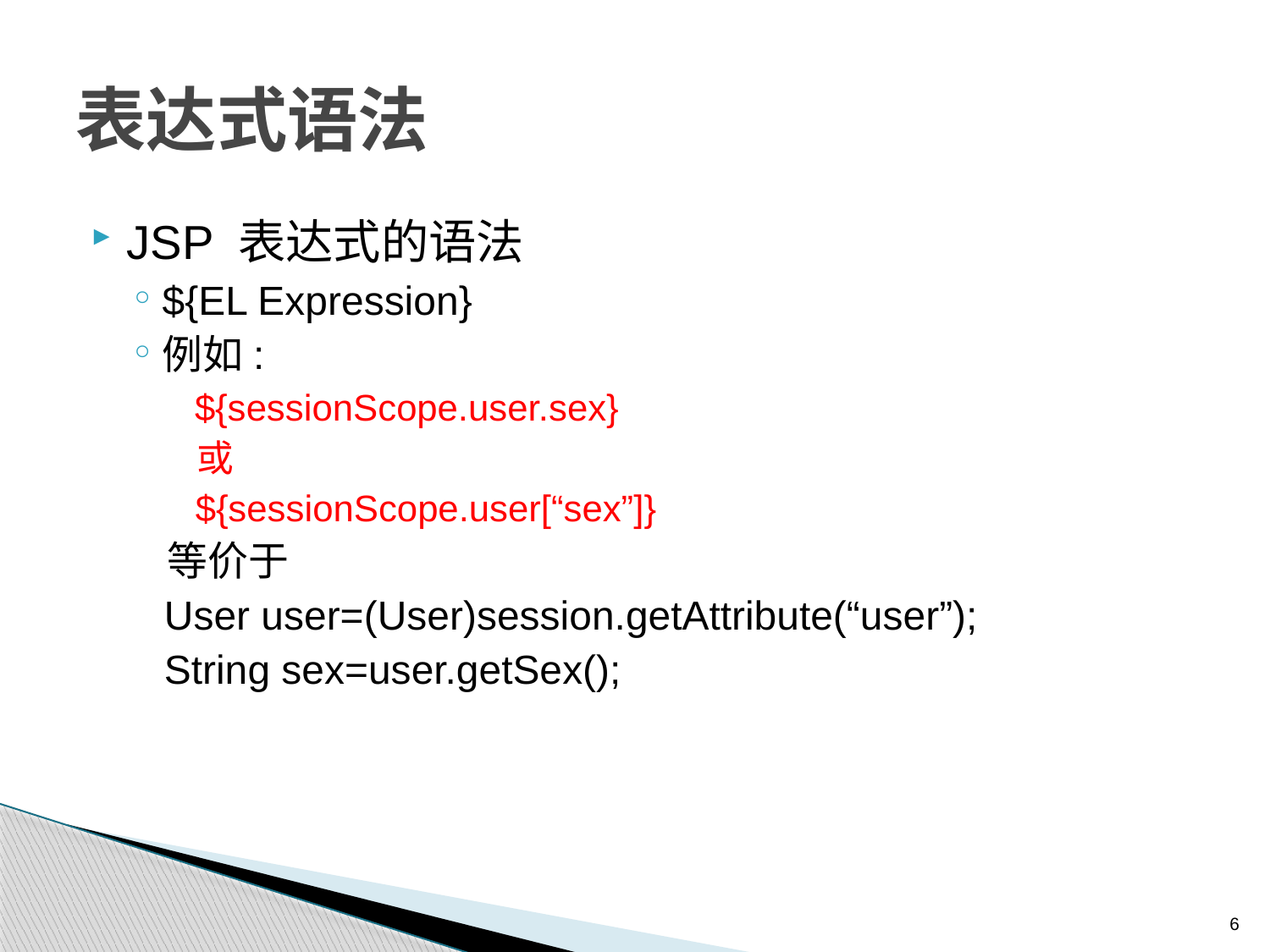

# 表达式语法
JSP 表达式的语法
${EL Expression}
例如:
   ${sessionScope.user.sex}
   或
	${sessionScope.user[“sex”]}
   等价于
   User user=(User)session.getAttribute(“user”);
   String sex=user.getSex();
6